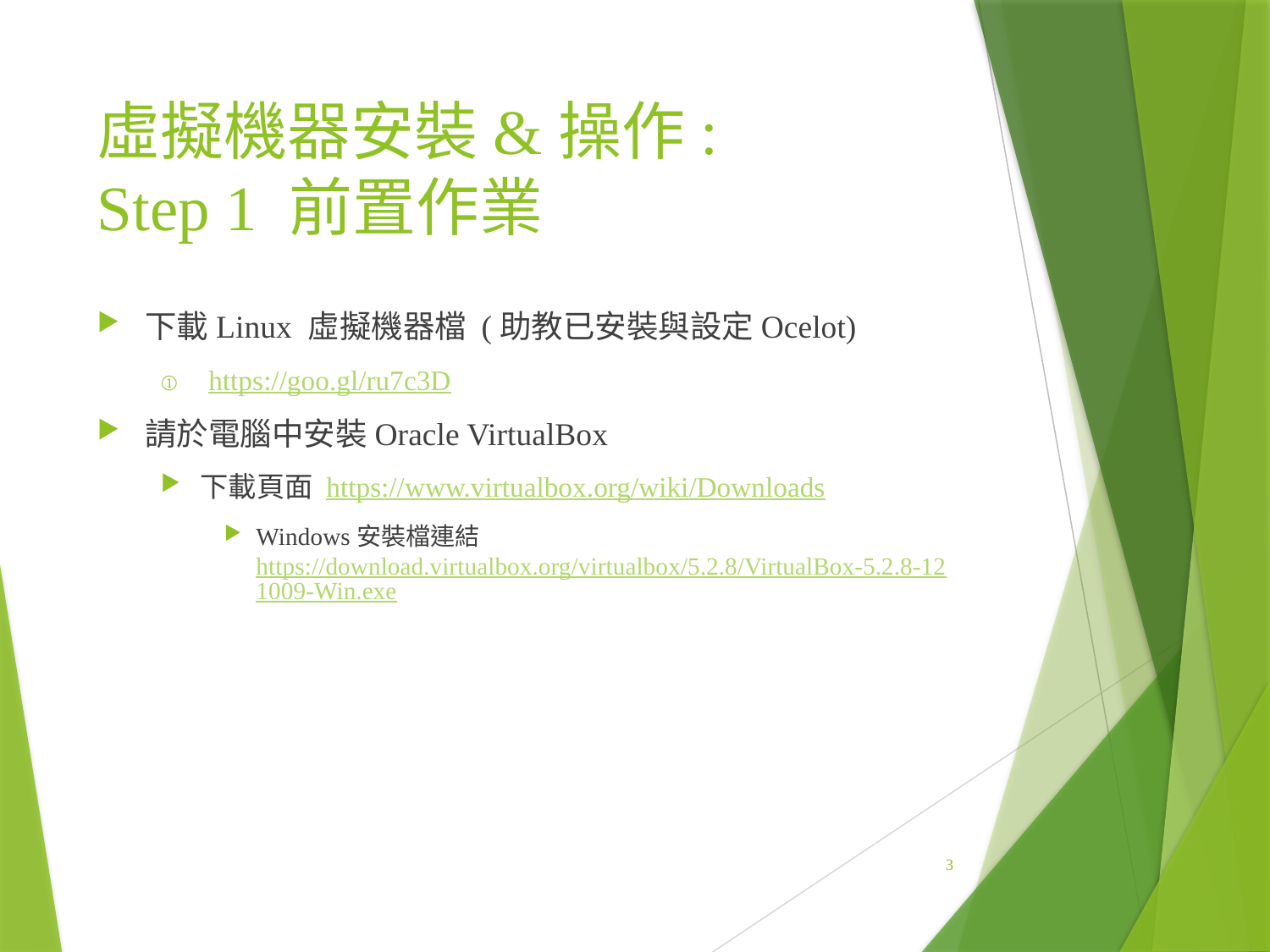

# 虛擬機器安裝&操作: Step 1 前置作業
下載Linux 虛擬機器檔 (助教已安裝與設定Ocelot)
https://goo.gl/ru7c3D
請於電腦中安裝Oracle VirtualBox
下載頁面 https://www.virtualbox.org/wiki/Downloads
Windows安裝檔連結https://download.virtualbox.org/virtualbox/5.2.8/VirtualBox-5.2.8-121009-Win.exe

3